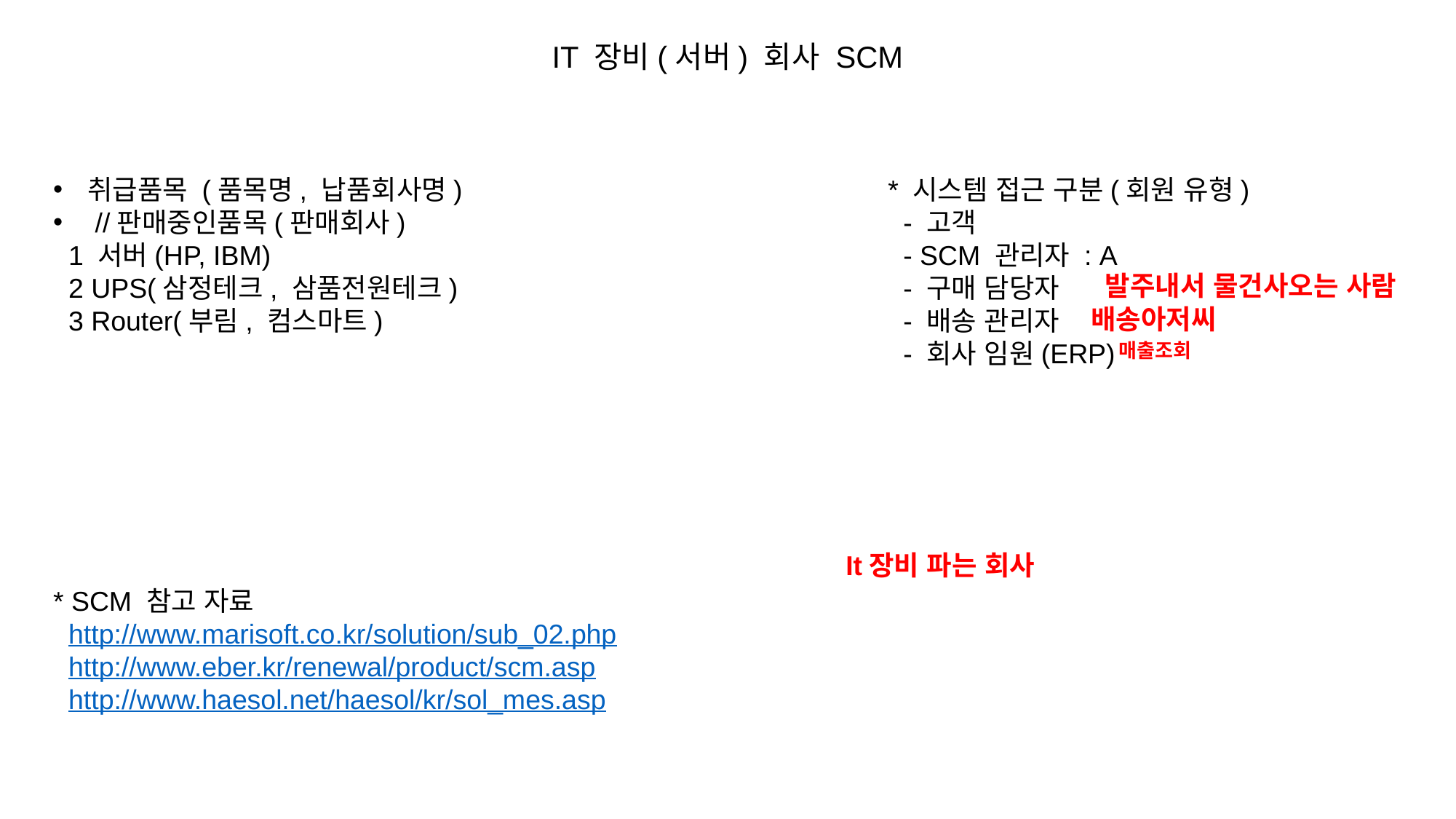

IT 장비(서버) 회사 SCM
취급품목 (품목명, 납품회사명)
 //판매중인품목(판매회사)
  1 서버(HP, IBM)
  2 UPS(삼정테크, 삼품전원테크)
  3 Router(부림, 컴스마트)
* 시스템 접근 구분(회원 유형)
  - 고객
  - SCM 관리자 : A
  - 구매 담당자
  - 배송 관리자
  - 회사 임원(ERP)
발주내서 물건사오는 사람
배송아저씨
매출조회
It장비 파는 회사
* SCM 참고 자료
  http://www.marisoft.co.kr/solution/sub_02.php
  http://www.eber.kr/renewal/product/scm.asp
  http://www.haesol.net/haesol/kr/sol_mes.asp